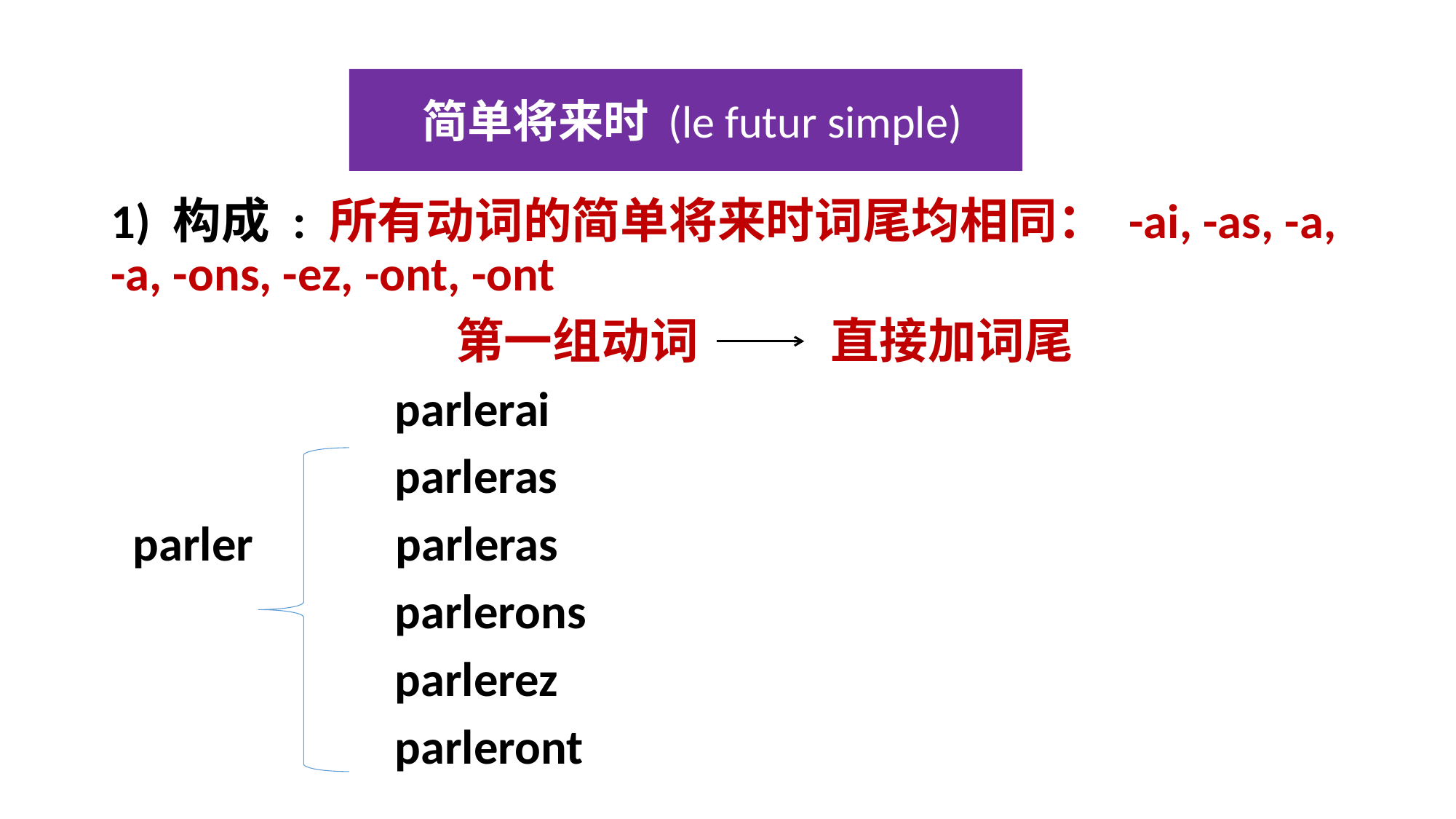

# 简单将来时 (le futur simple)
1) 构成 : 所有动词的简单将来时词尾均相同： -ai, -as, -a, -a, -ons, -ez, -ont, -ont
                              第一组动词            直接加词尾
                          parlerai
                          parleras
  parler             parleras
                          parlerons
                          parlerez
                          parleront